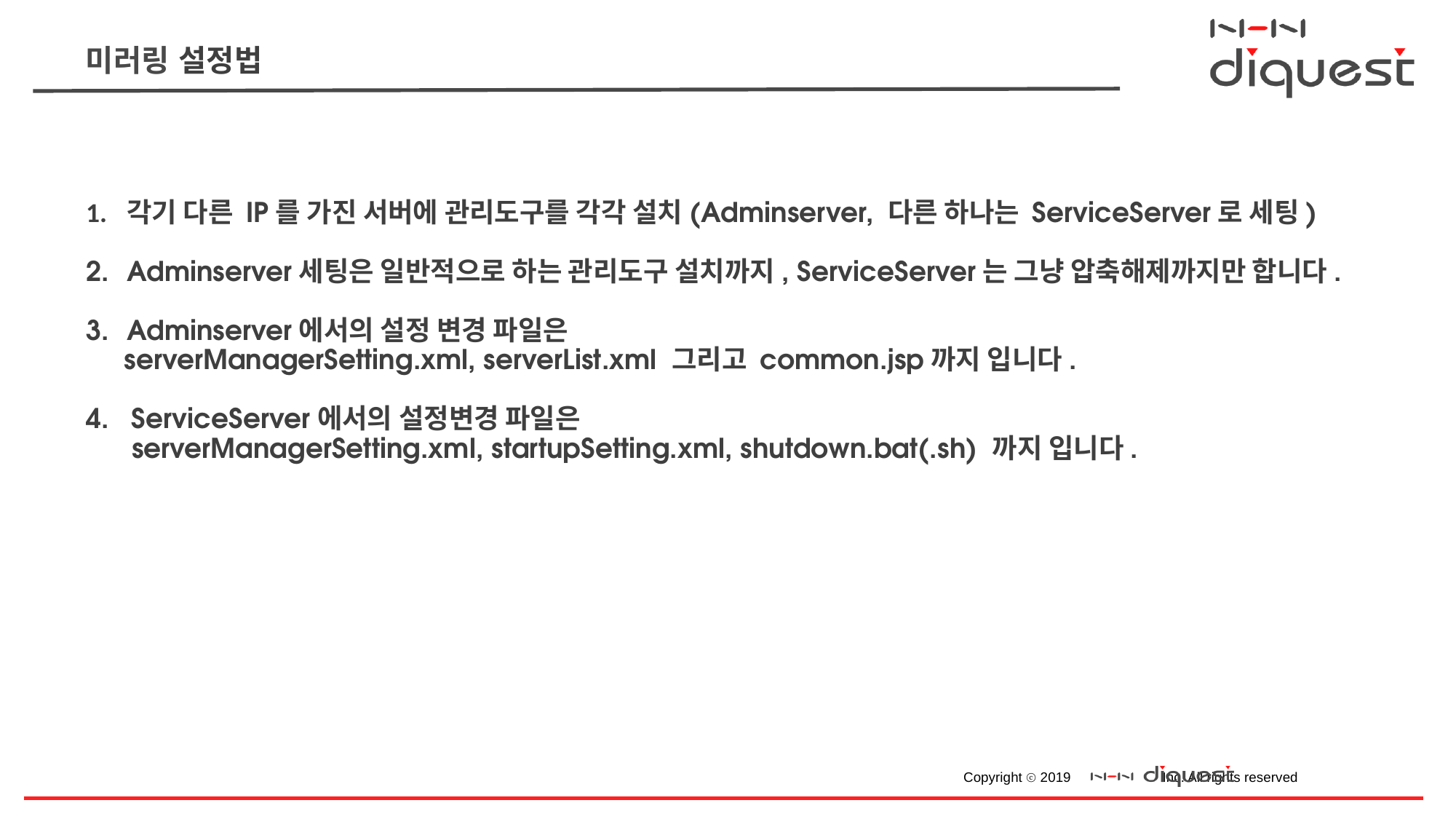

# 미러링 설정법

각기 다른 IP를 가진 서버에 관리도구를 각각 설치(Adminserver, 다른 하나는 ServiceServer로 세팅)

Adminserver세팅은 일반적으로 하는 관리도구 설치까지, ServiceServer는 그냥 압축해제까지만 합니다.

Adminserver에서의 설정 변경 파일은
     serverManagerSetting.xml, serverList.xml 그리고 common.jsp까지 입니다.

4.   ServiceServer에서의 설정변경 파일은
      serverManagerSetting.xml, startupSetting.xml, shutdown.bat(.sh) 까지 입니다.